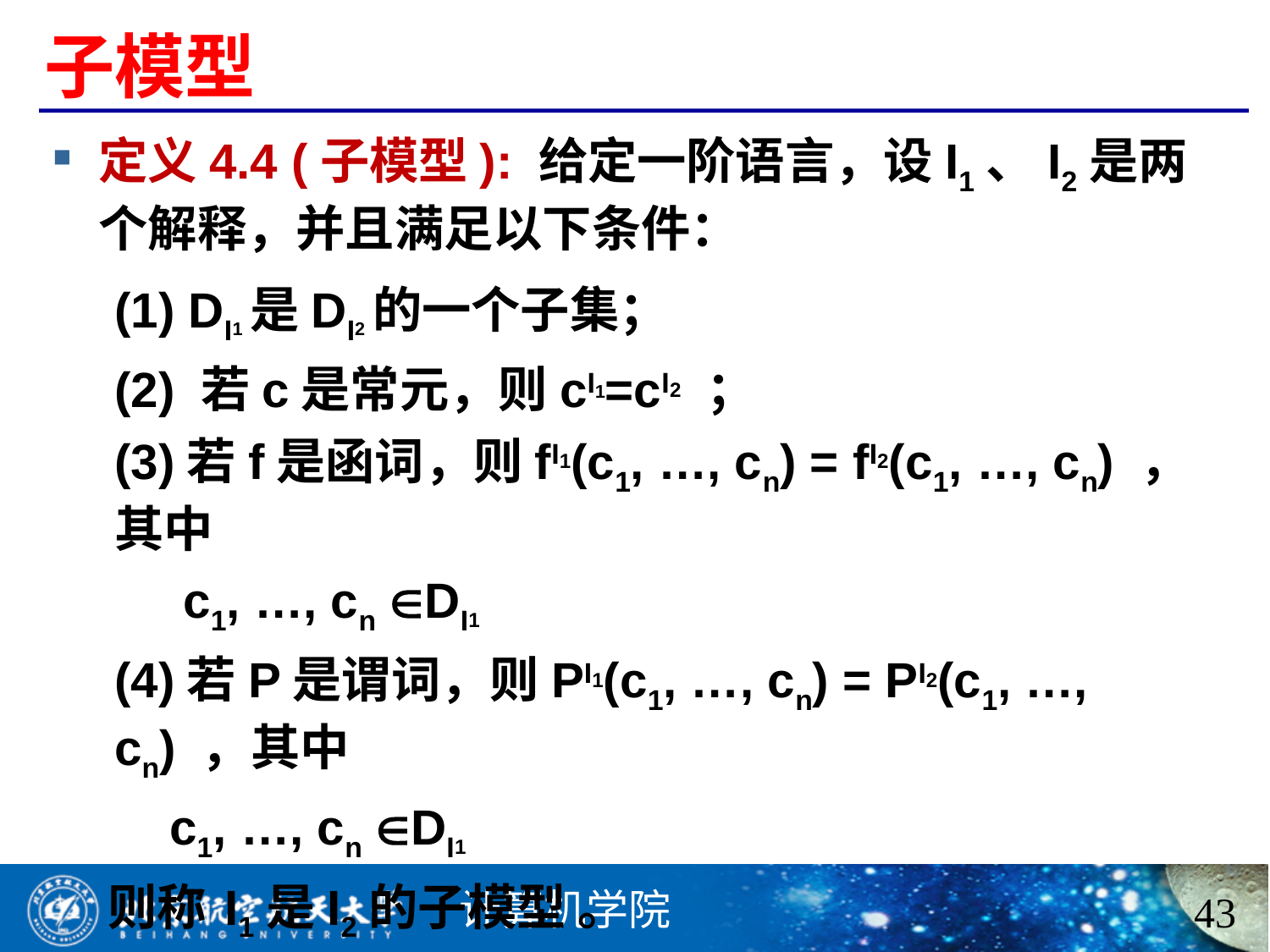

# 子模型
定义4.4 (子模型): 给定一阶语言，设I1、I2是两个解释，并且满足以下条件：
(1) DI1是DI2的一个子集；
(2) 若c是常元，则cI1=cI2 ；
(3)若f是函词，则fI1(c1, …, cn) = fI2(c1, …, cn) ，其中
     c1, …, cn ∈DI1
(4)若P是谓词，则PI1(c1, …, cn) = PI2(c1, …, cn) ，其中
    c1, …, cn ∈DI1
    则称 I1是I2的子模型 。